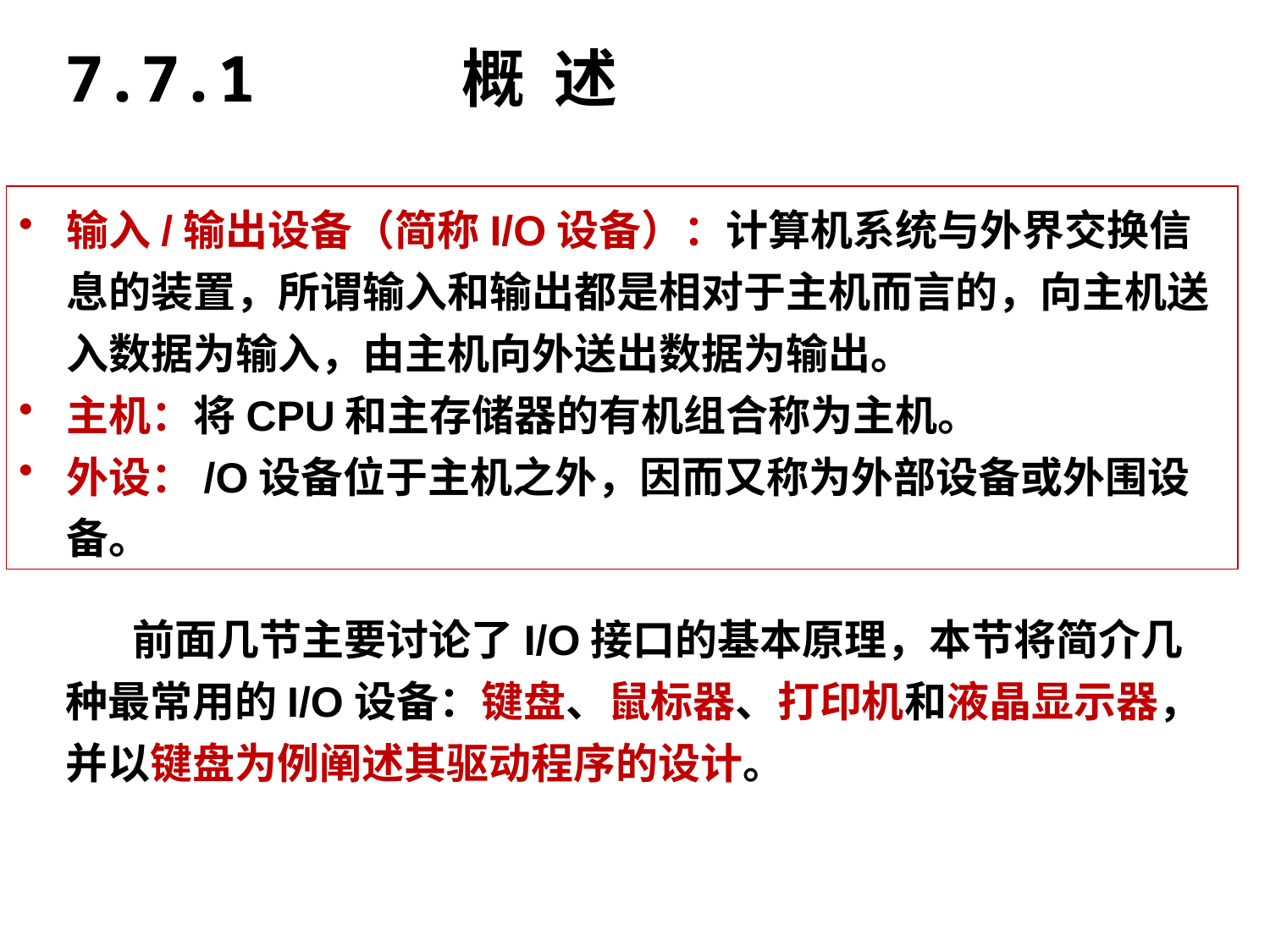

7.7.1     概  述
输入/输出设备（简称I/O设备）：计算机系统与外界交换信息的装置，所谓输入和输出都是相对于主机而言的，向主机送入数据为输入，由主机向外送出数据为输出。
主机：将CPU和主存储器的有机组合称为主机。
外设：/O设备位于主机之外，因而又称为外部设备或外围设备。
      前面几节主要讨论了I/O接口的基本原理，本节将简介几种最常用的I/O设备：键盘、鼠标器、打印机和液晶显示器，并以键盘为例阐述其驱动程序的设计。
181